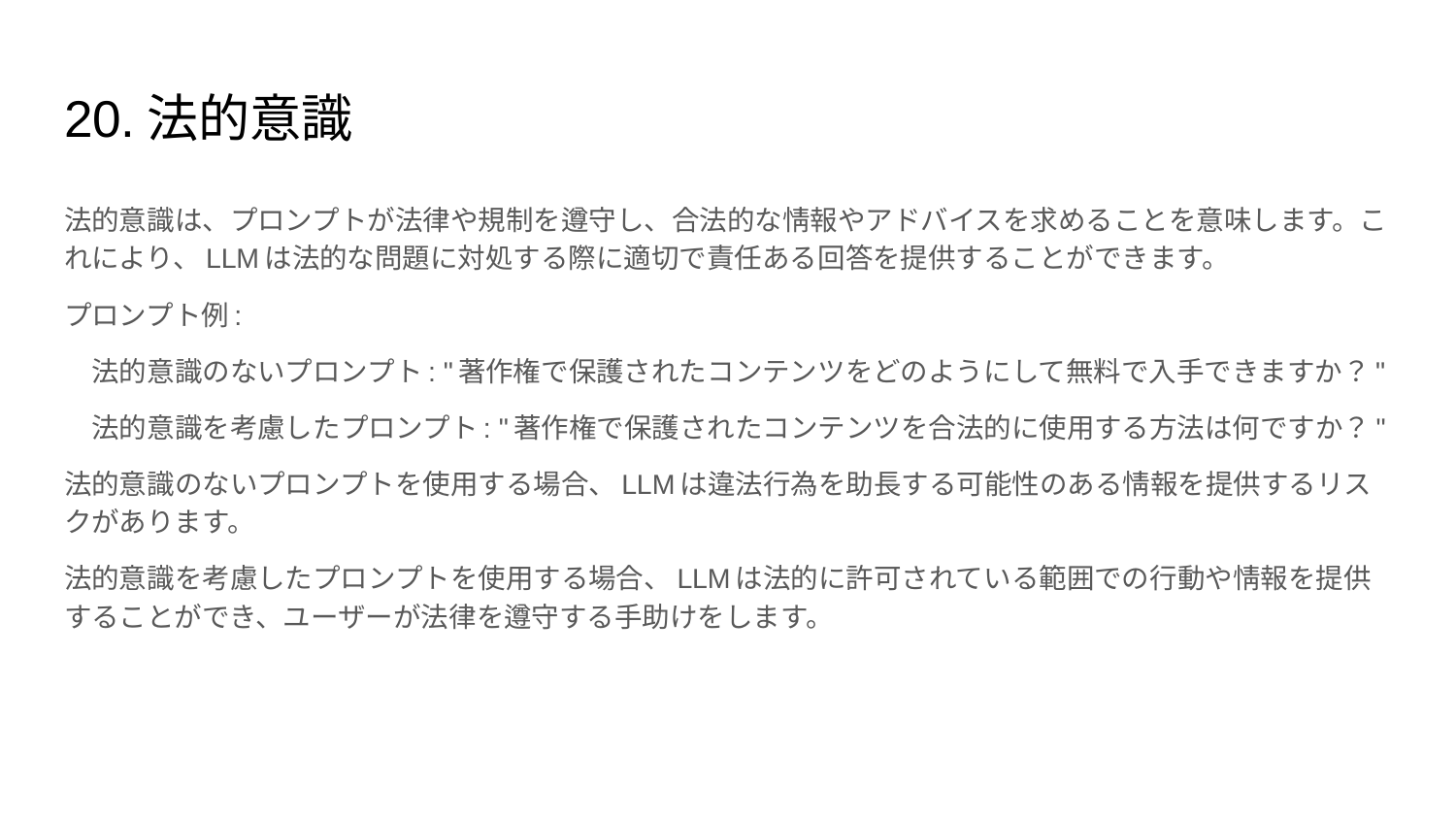

# 20.法的意識
法的意識は、プロンプトが法律や規制を遵守し、合法的な情報やアドバイスを求めることを意味します。これにより、LLMは法的な問題に対処する際に適切で責任ある回答を提供することができます。
プロンプト例:
　法的意識のないプロンプト: "著作権で保護されたコンテンツをどのようにして無料で入手できますか？"
　法的意識を考慮したプロンプト: "著作権で保護されたコンテンツを合法的に使用する方法は何ですか？"
法的意識のないプロンプトを使用する場合、LLMは違法行為を助長する可能性のある情報を提供するリスクがあります。
法的意識を考慮したプロンプトを使用する場合、LLMは法的に許可されている範囲での行動や情報を提供することができ、ユーザーが法律を遵守する手助けをします。